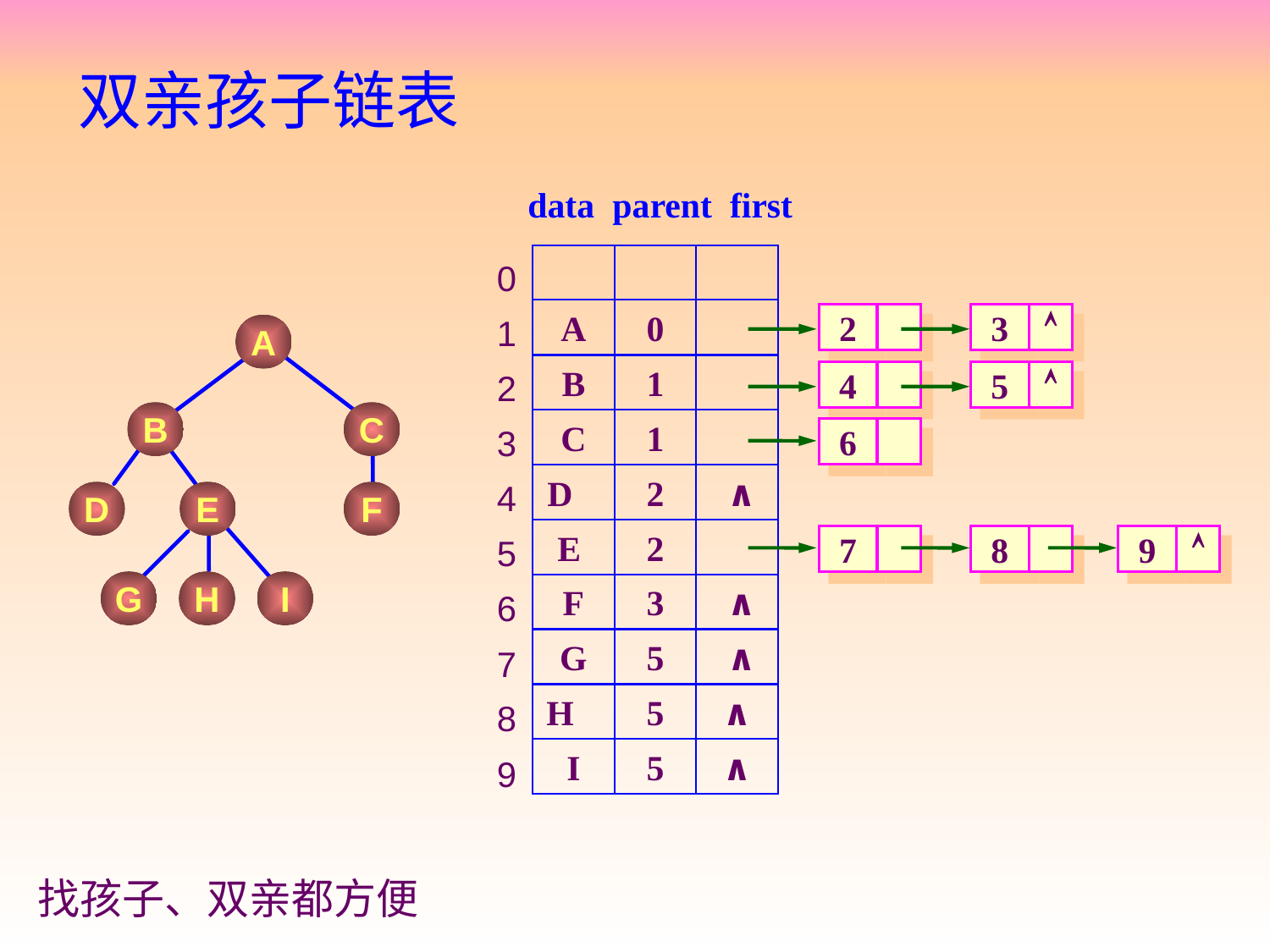

双亲孩子链表
data  parent  first
0
1
2
3
4
5
6
7
8
9

 ∧

 ∧
 ∧
∧
∧
A
0
2

3
∧

B
1
4

5
∧

C
1
6

D
2
E
2
7

8

9
∧

F
3
G
5
H
5
I
5
A

B
C

D
E
F

G
H
I
找孩子、双亲都方便